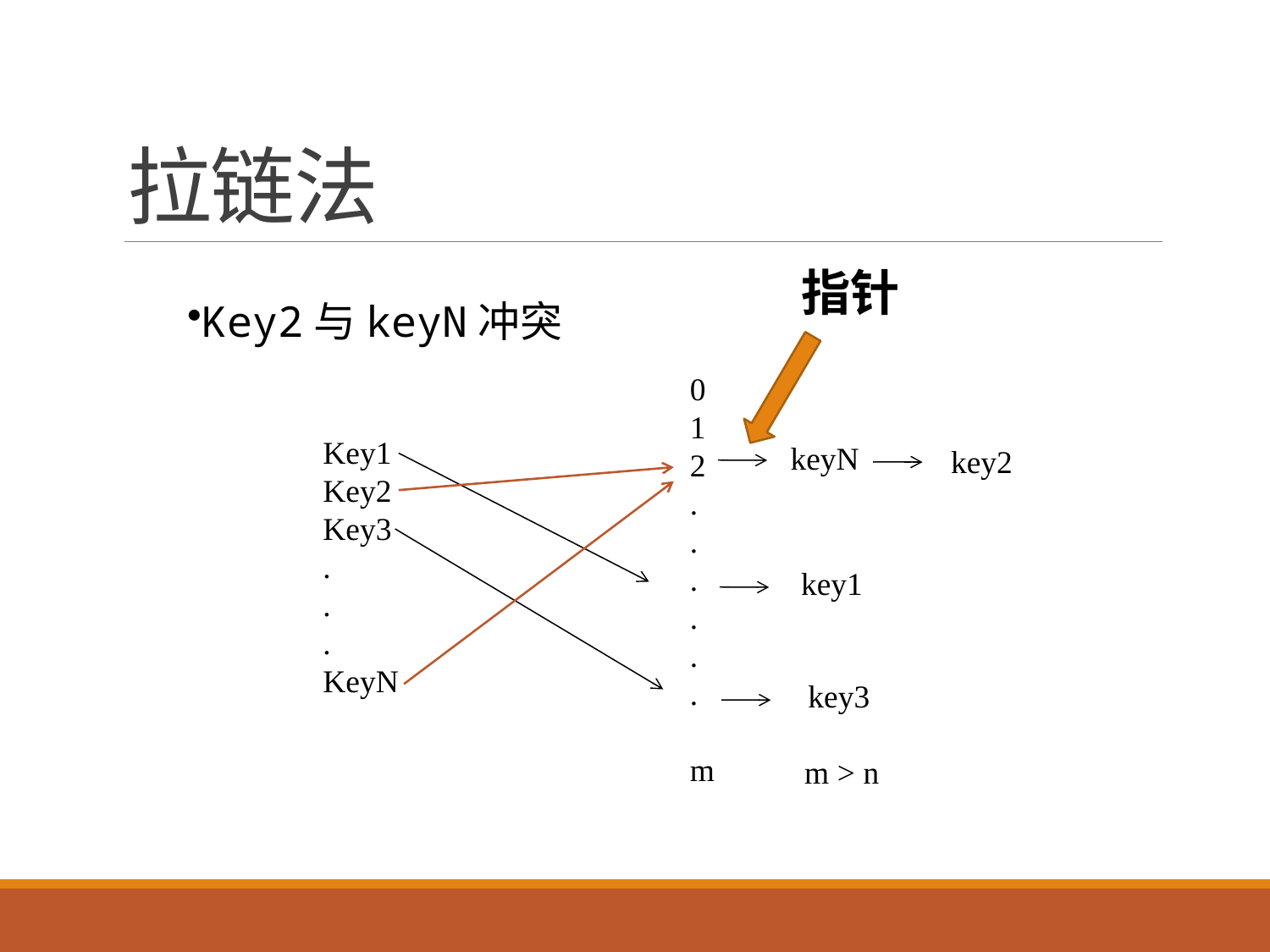

# 拉链法
指针
Key2与keyN冲突

0
1
2
.
.
.
.
.
.

m
Key1
Key2
Key3
.
.
.
KeyN
keyN
key2
key1
key3
m > n